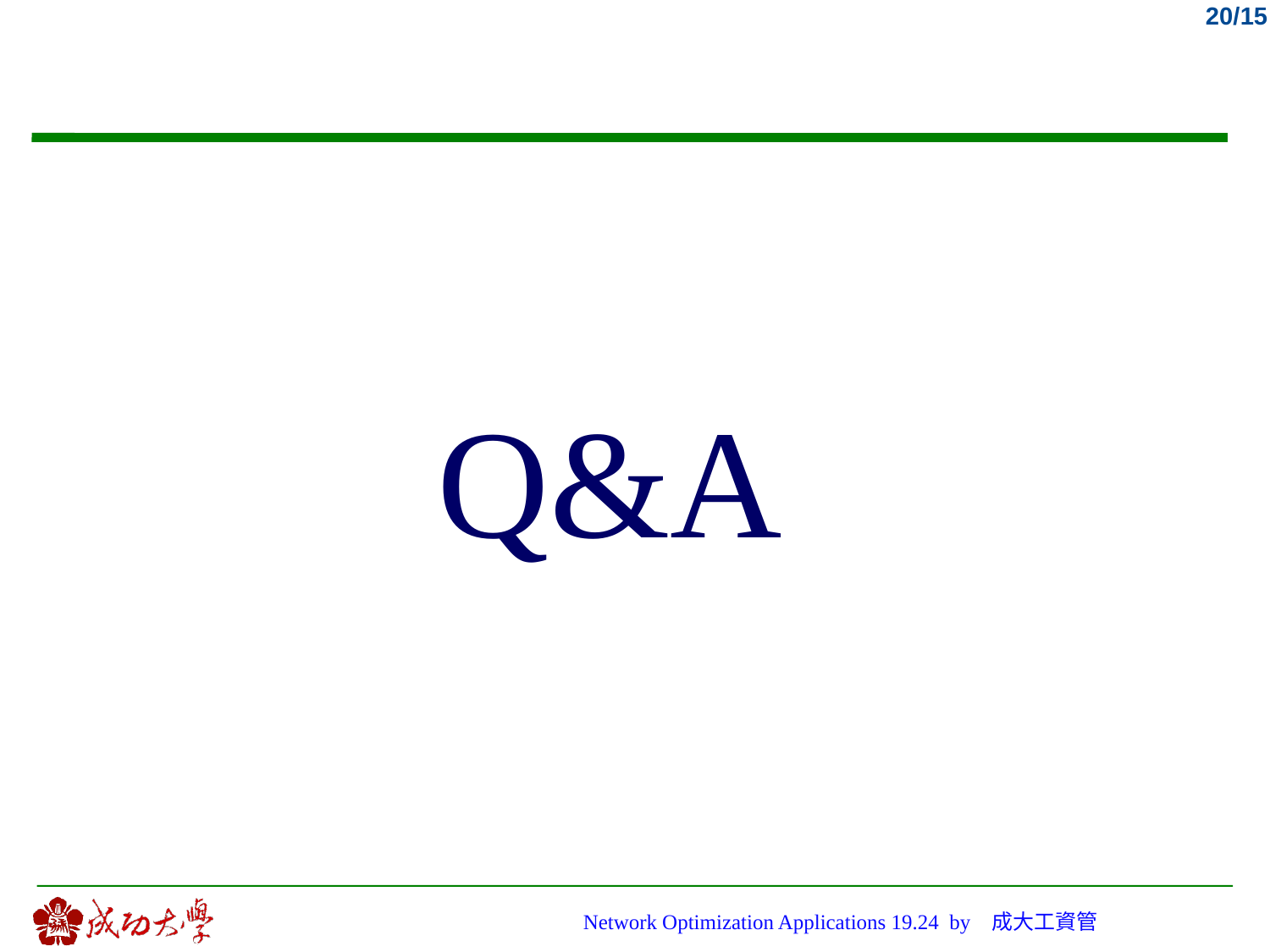

#

Q&A
Network Optimization Applications 19.24  by   成大工資管